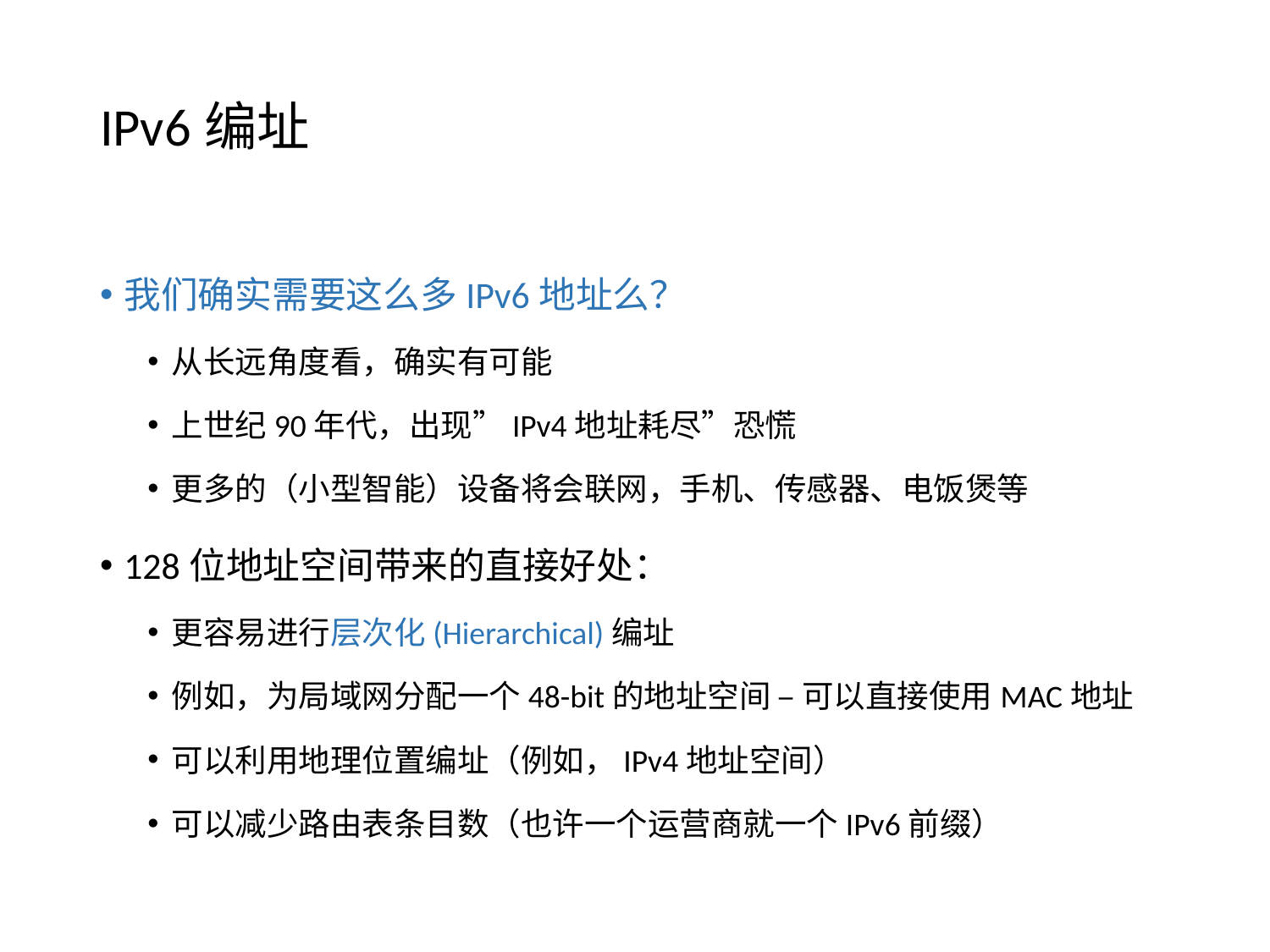

# IPv6编址
我们确实需要这么多IPv6地址么？
从长远角度看，确实有可能
上世纪90年代，出现”IPv4地址耗尽”恐慌
更多的（小型智能）设备将会联网，手机、传感器、电饭煲等
128位地址空间带来的直接好处：
更容易进行层次化(Hierarchical)编址
例如，为局域网分配一个48-bit的地址空间 – 可以直接使用MAC地址
可以利用地理位置编址（例如，IPv4地址空间）
可以减少路由表条目数（也许一个运营商就一个IPv6前缀）
37